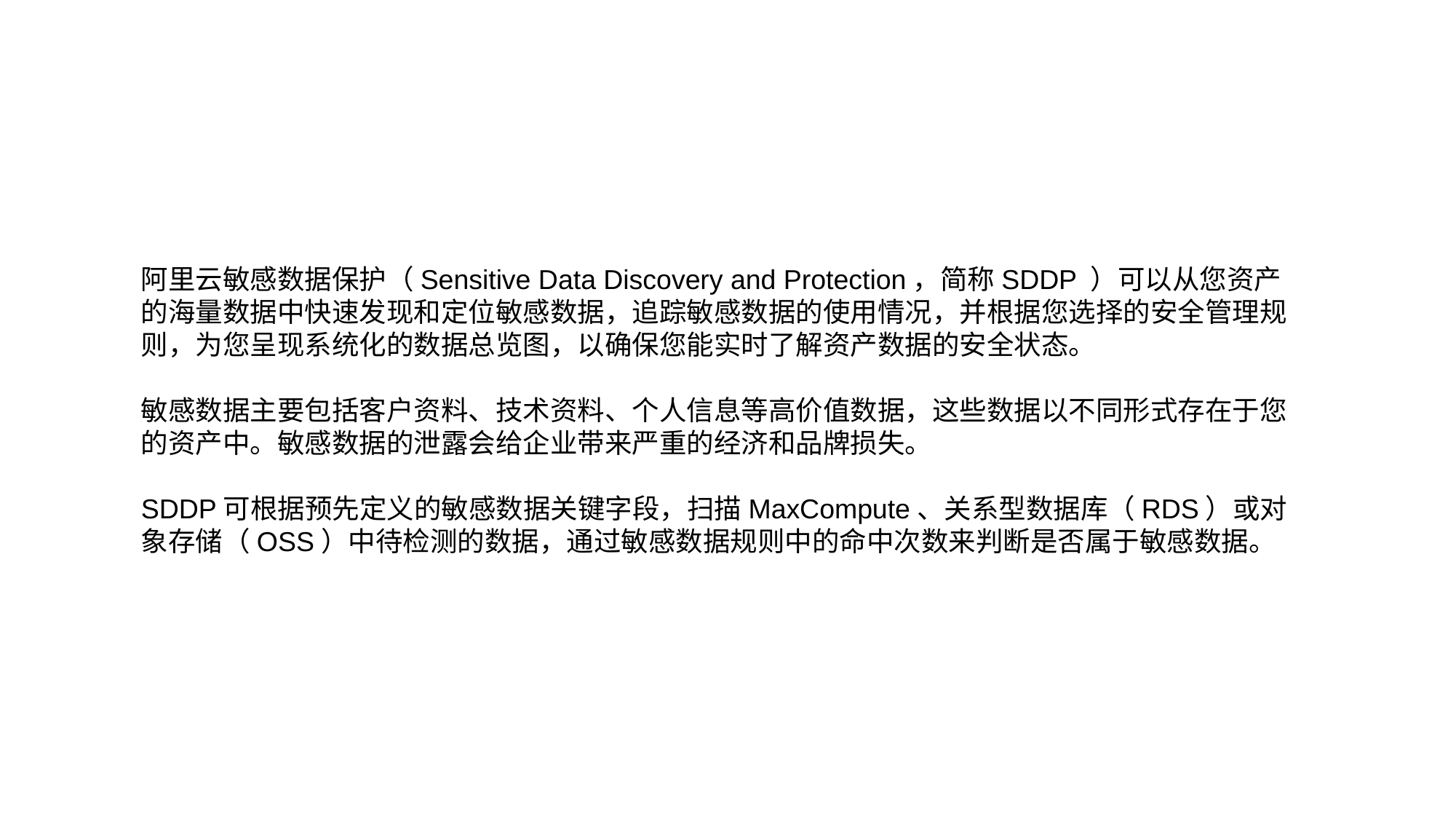

阿里云敏感数据保护（Sensitive Data Discovery and Protection，简称SDDP ）可以从您资产的海量数据中快速发现和定位敏感数据，追踪敏感数据的使用情况，并根据您选择的安全管理规则，为您呈现系统化的数据总览图，以确保您能实时了解资产数据的安全状态。

敏感数据主要包括客户资料、技术资料、个人信息等高价值数据，这些数据以不同形式存在于您的资产中。敏感数据的泄露会给企业带来严重的经济和品牌损失。

SDDP可根据预先定义的敏感数据关键字段，扫描MaxCompute、关系型数据库（RDS）或对象存储（OSS）中待检测的数据，通过敏感数据规则中的命中次数来判断是否属于敏感数据。